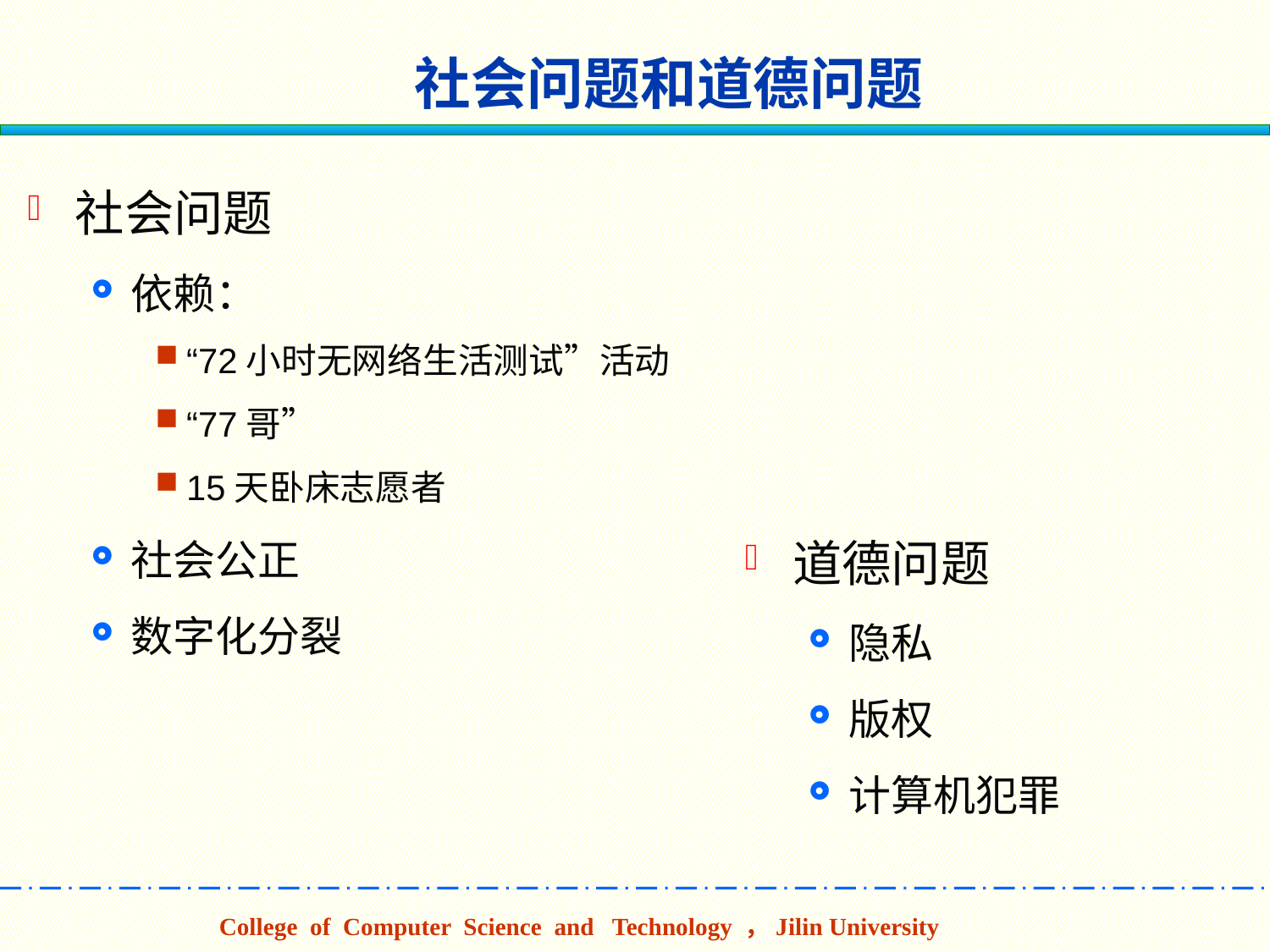

# 社会问题和道德问题
社会问题
依赖：
“72小时无网络生活测试”活动
“77哥”
15天卧床志愿者
社会公正
数字化分裂
道德问题
隐私
版权
计算机犯罪